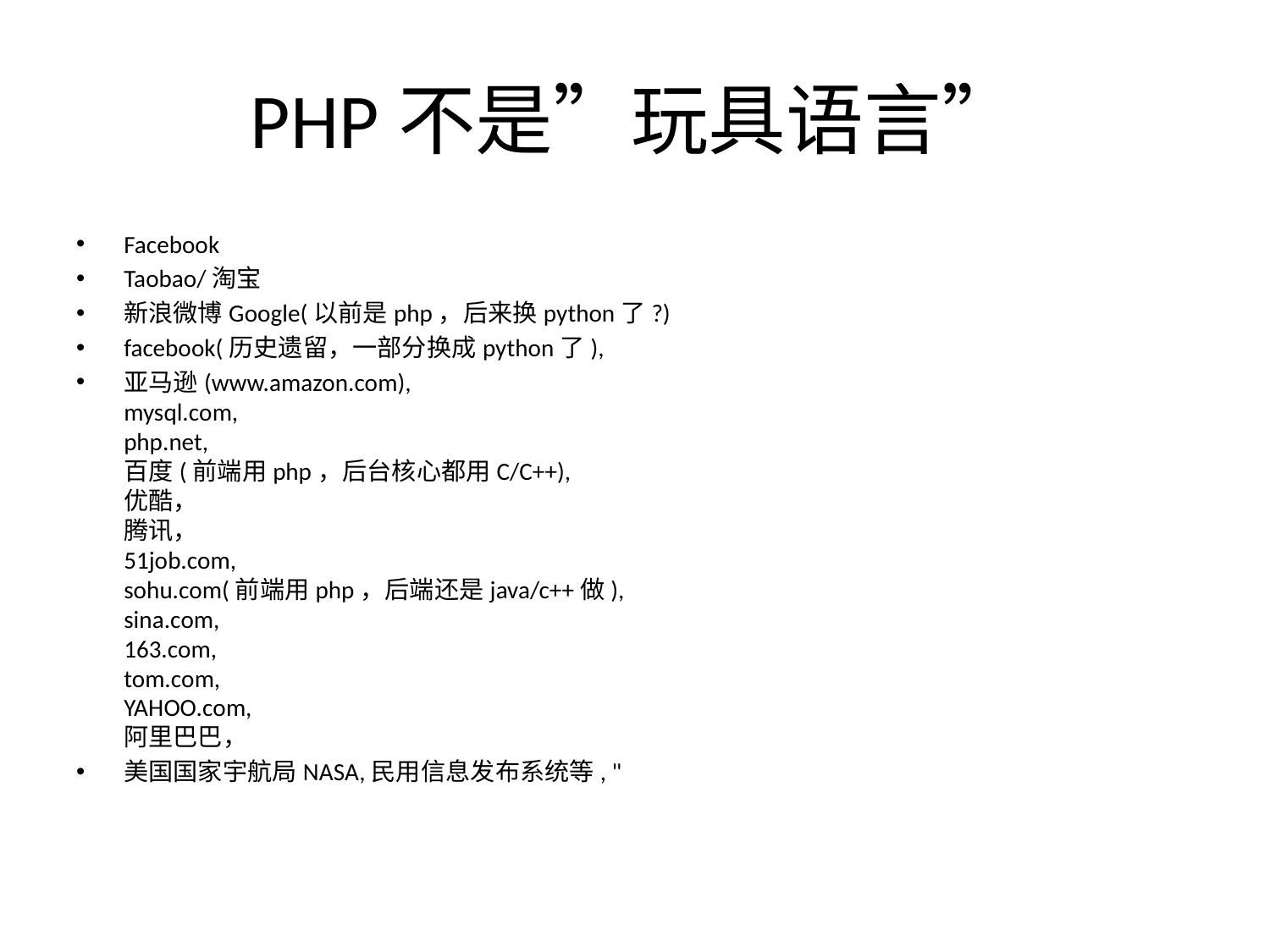

# PHP不是”玩具语言”
Facebook
Taobao/淘宝
新浪微博Google(以前是php，后来换python了?)
facebook(历史遗留，一部分换成python了),
亚马逊(www.amazon.com),
mysql.com,
php.net,
百度(前端用php，后台核心都用C/C++),
优酷，
腾讯，
51job.com,
sohu.com(前端用php，后端还是java/c++做),
sina.com,
163.com,
tom.com,
YAHOO.com,
阿里巴巴，
美国国家宇航局NASA,民用信息发布系统等, "